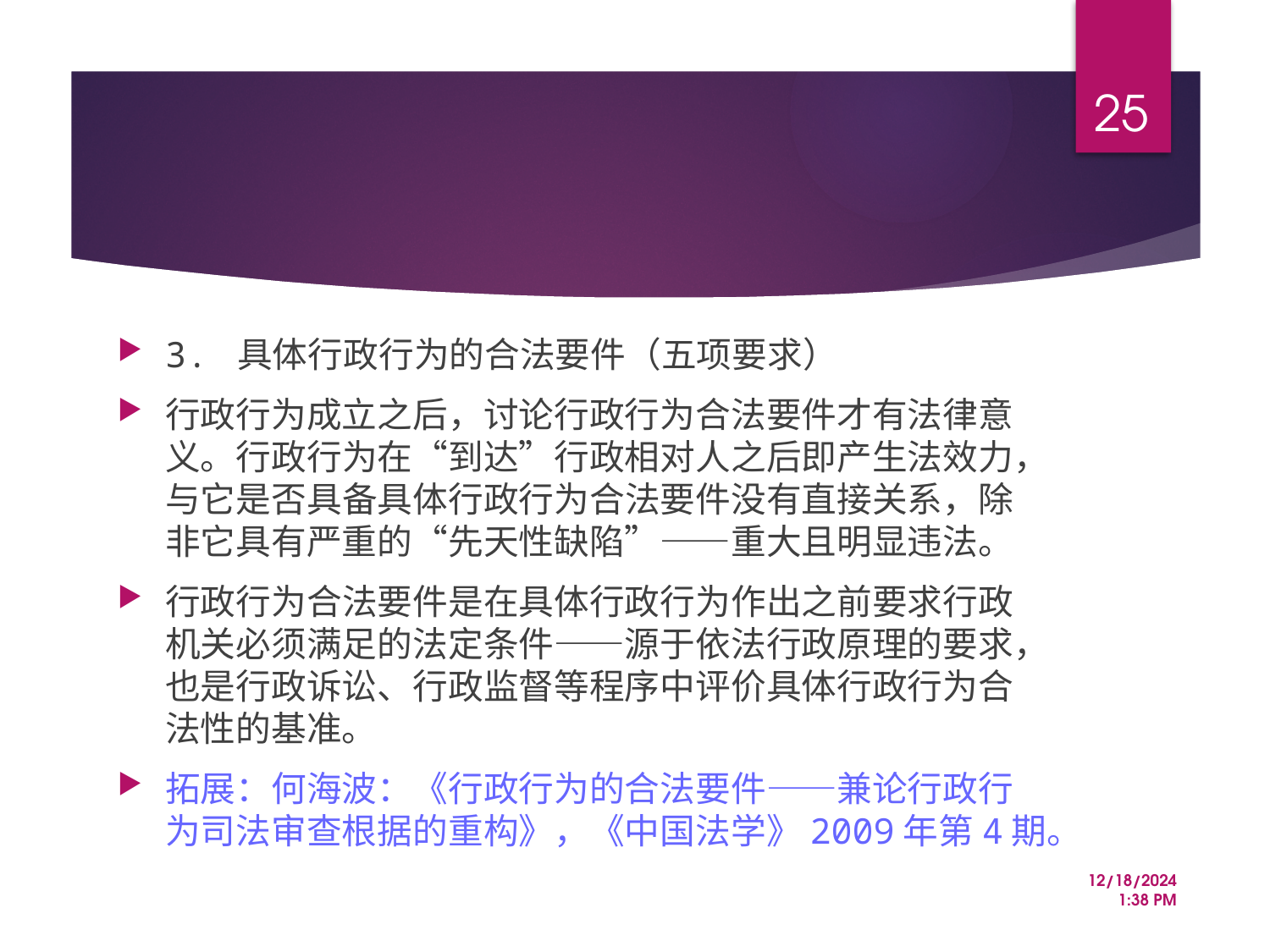

25
#
3. 具体行政行为的合法要件（五项要求）
行政行为成立之后，讨论行政行为合法要件才有法律意义。行政行为在“到达”行政相对人之后即产生法效力，与它是否具备具体行政行为合法要件没有直接关系，除非它具有严重的“先天性缺陷”——重大且明显违法。
行政行为合法要件是在具体行政行为作出之前要求行政机关必须满足的法定条件——源于依法行政原理的要求，也是行政诉讼、行政监督等程序中评价具体行政行为合法性的基准。
拓展：何海波：《行政行为的合法要件——兼论行政行为司法审查根据的重构》，《中国法学》2009年第4期。

12/18/2024 1:38 PM